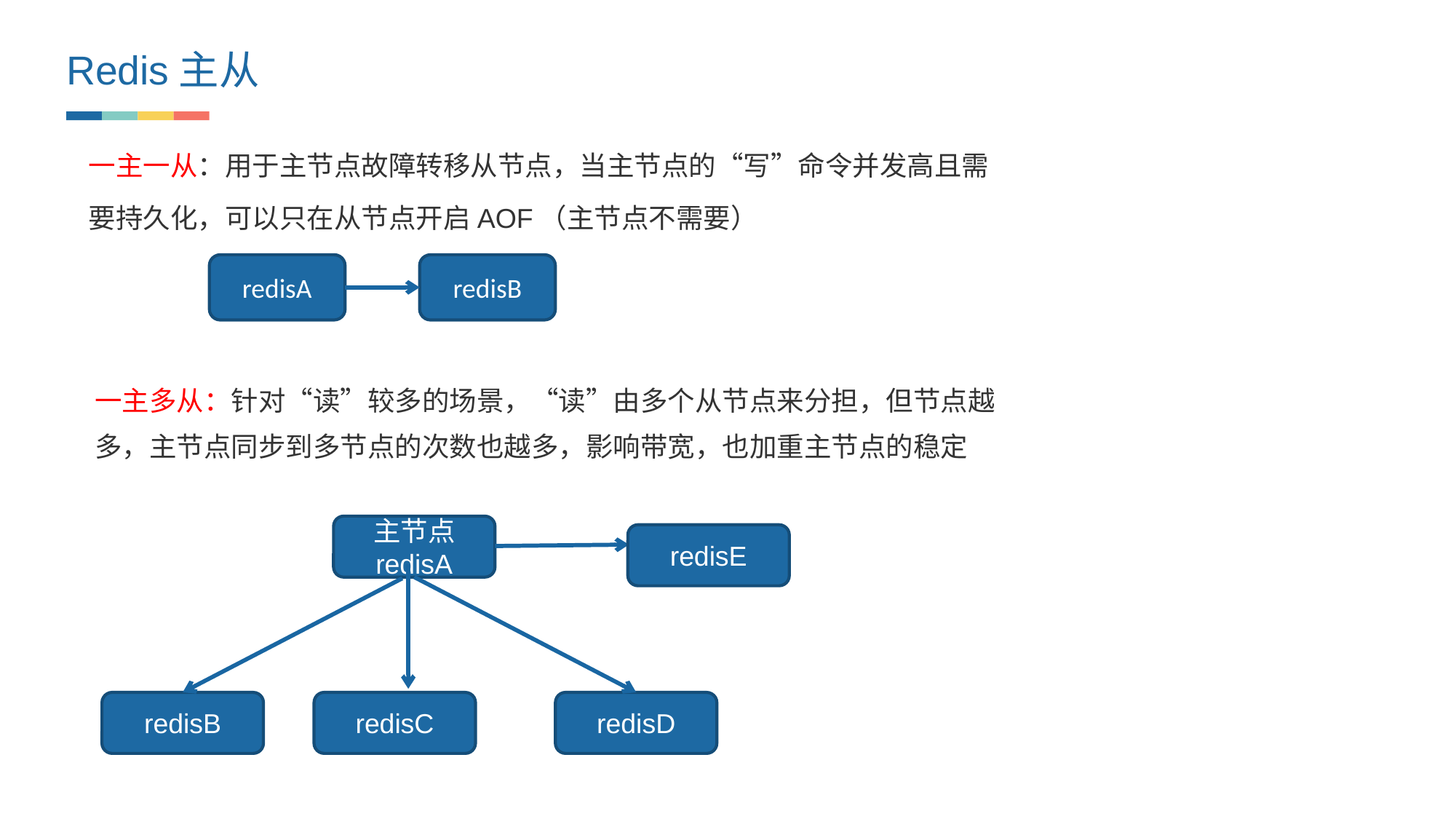

Redis主从

一主一从：用于主节点故障转移从节点，当主节点的“写”命令并发高且需要持久化，可以只在从节点开启AOF（主节点不需要）
redisA
redisB
一主多从：针对“读”较多的场景，“读”由多个从节点来分担，但节点越多，主节点同步到多节点的次数也越多，影响带宽，也加重主节点的稳定
主节点
redisA
redisE
redisB
redisC
redisD